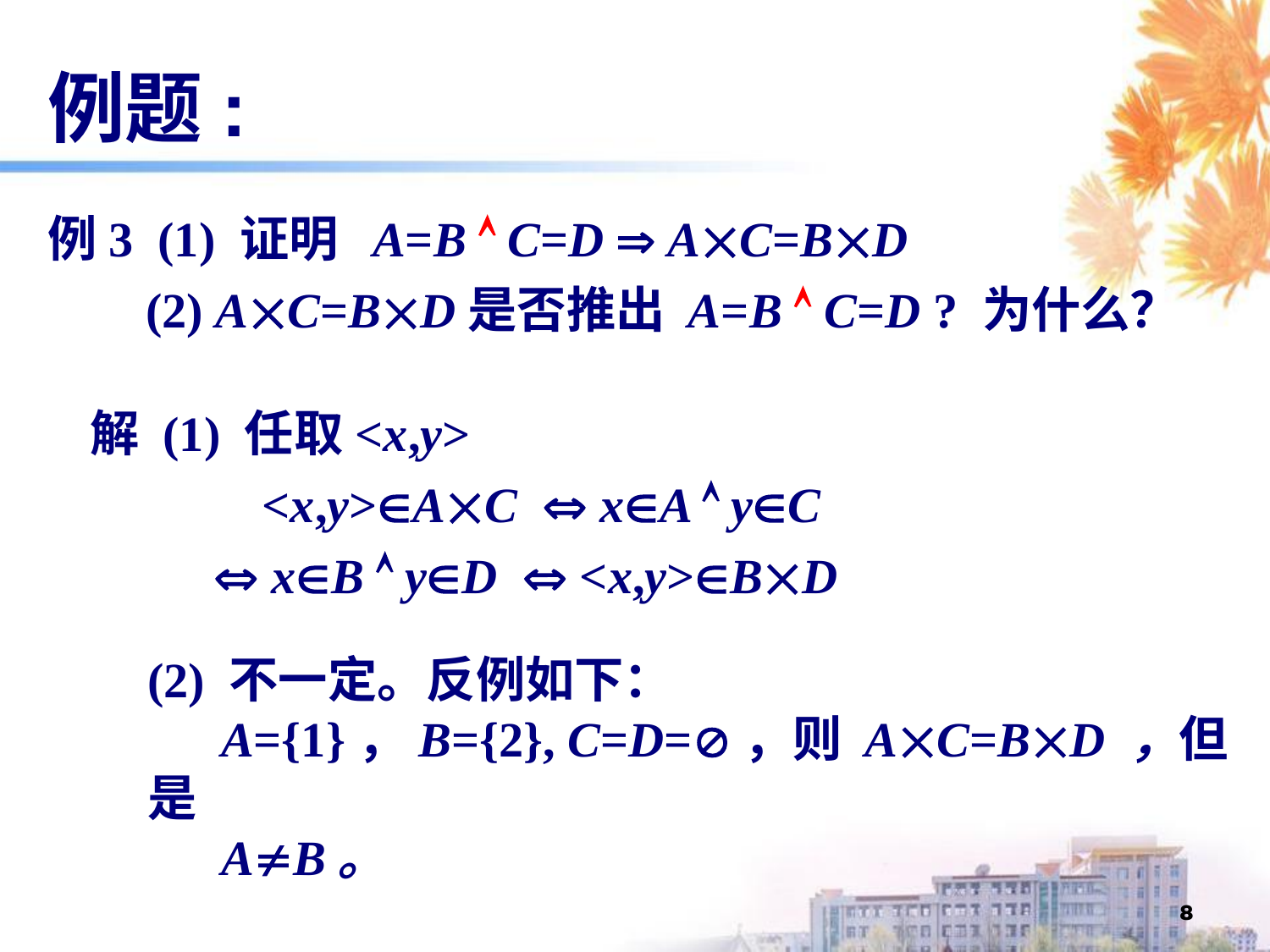

# 例题:
例3  (1) 证明  A=B ∧ C=D ⇒ A×C=B×D
        (2) A×C=B×D是否推出 A=B ∧ C=D ? 为什么？
解 (1) 任取<x,y>
              <x,y>∈A×C  ⇔ x∈A ∧ y∈C
          ⇔ x∈B ∧ y∈D  ⇔ <x,y>∈B×D
(2) 不一定。反例如下：
      A={1}，B={2}, C=D=∅，则 A×C=B×D ，但是
      A≠B。
8